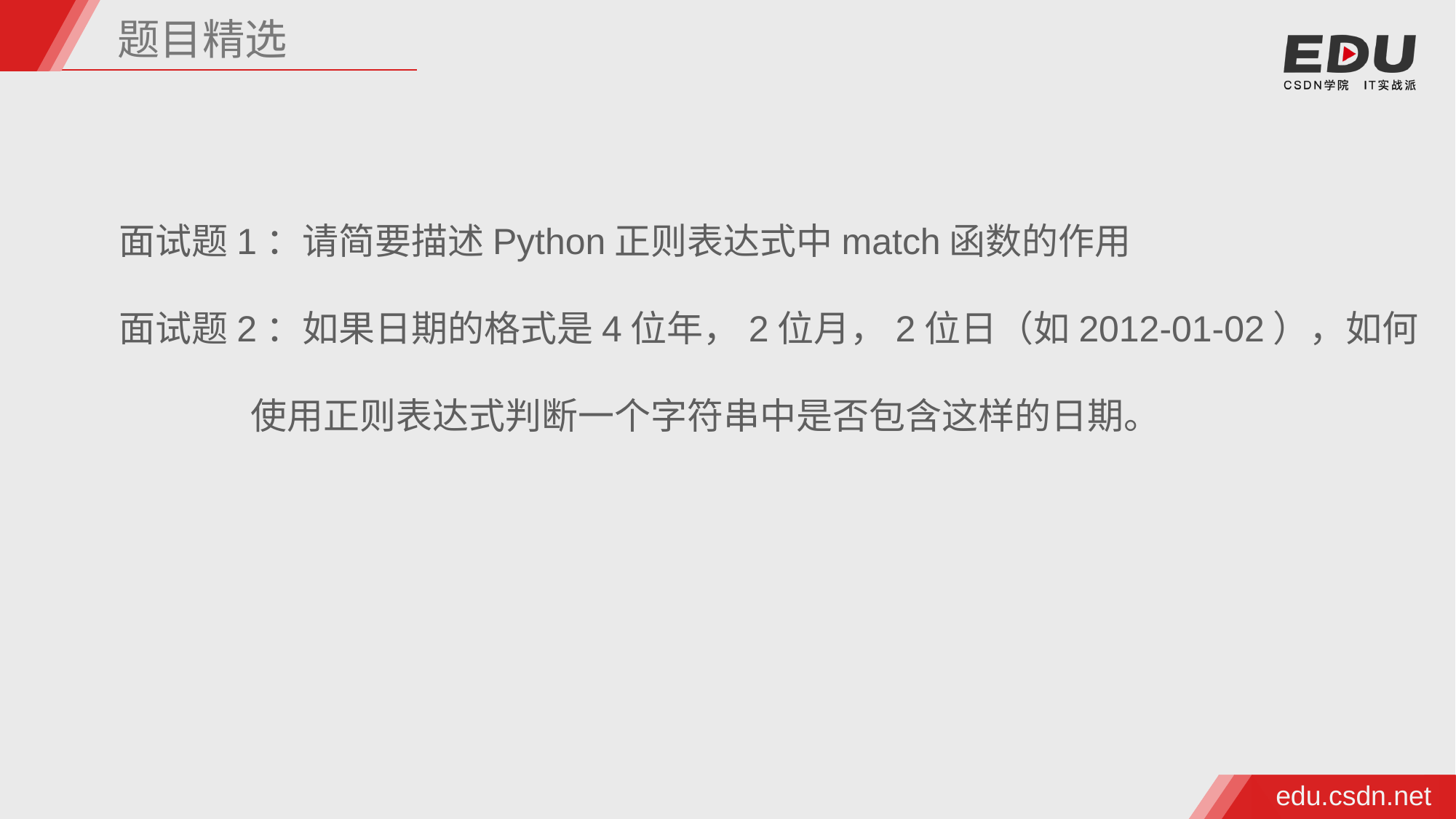

题目精选
面试题1：请简要描述Python正则表达式中match函数的作用
面试题2：如果日期的格式是4位年，2位月，2位日（如2012-01-02），如何
               使用正则表达式判断一个字符串中是否包含这样的日期。
edu.csdn.net